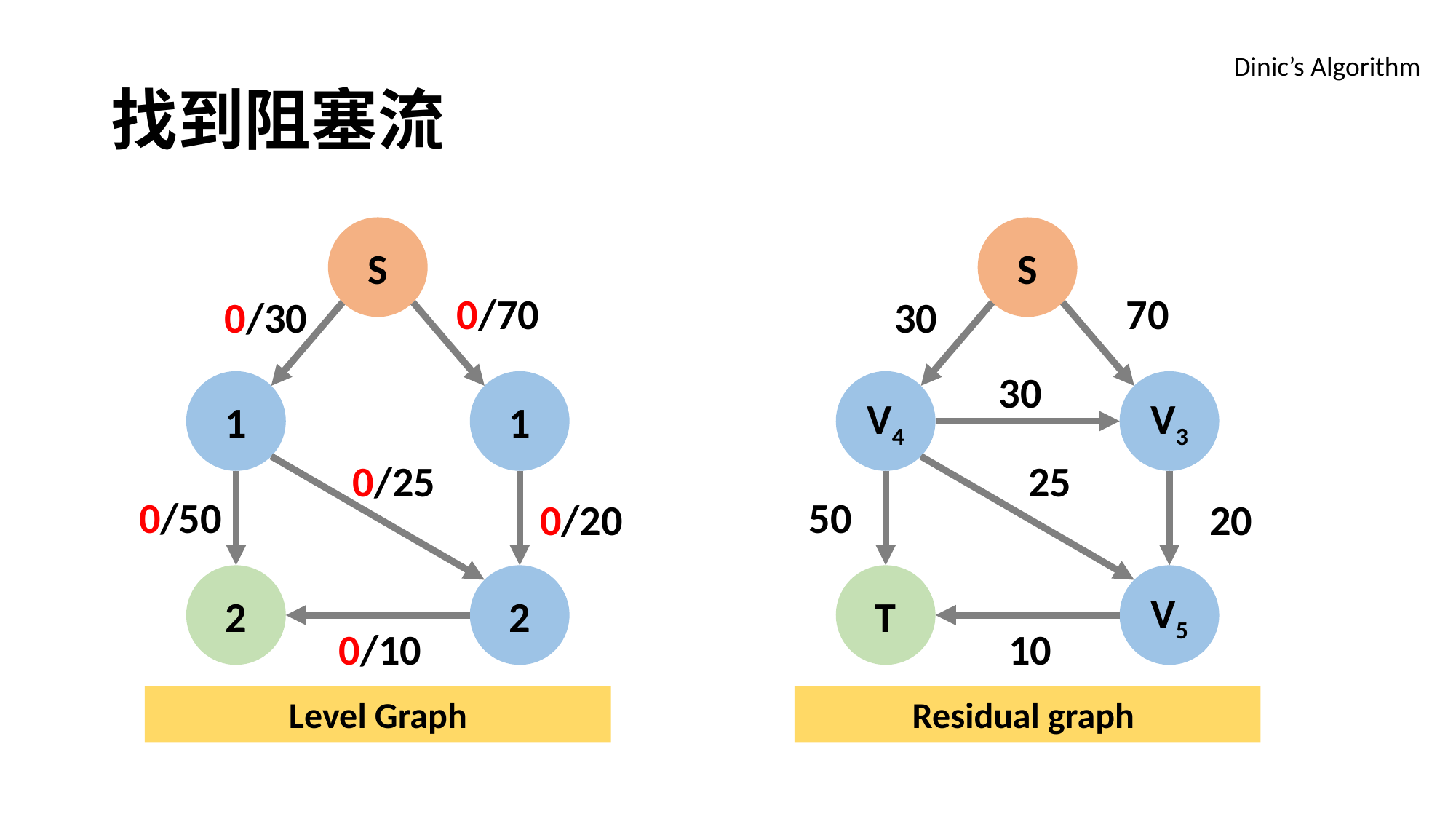

# 找到阻塞流
Dinic’s Algorithm
S
S
0/70
70
0/30
30
30
1
1
V4
V3
0/25
25
0/50
50
0/20
20
2
V5
2
T
0/10
10
Level Graph
Residual graph